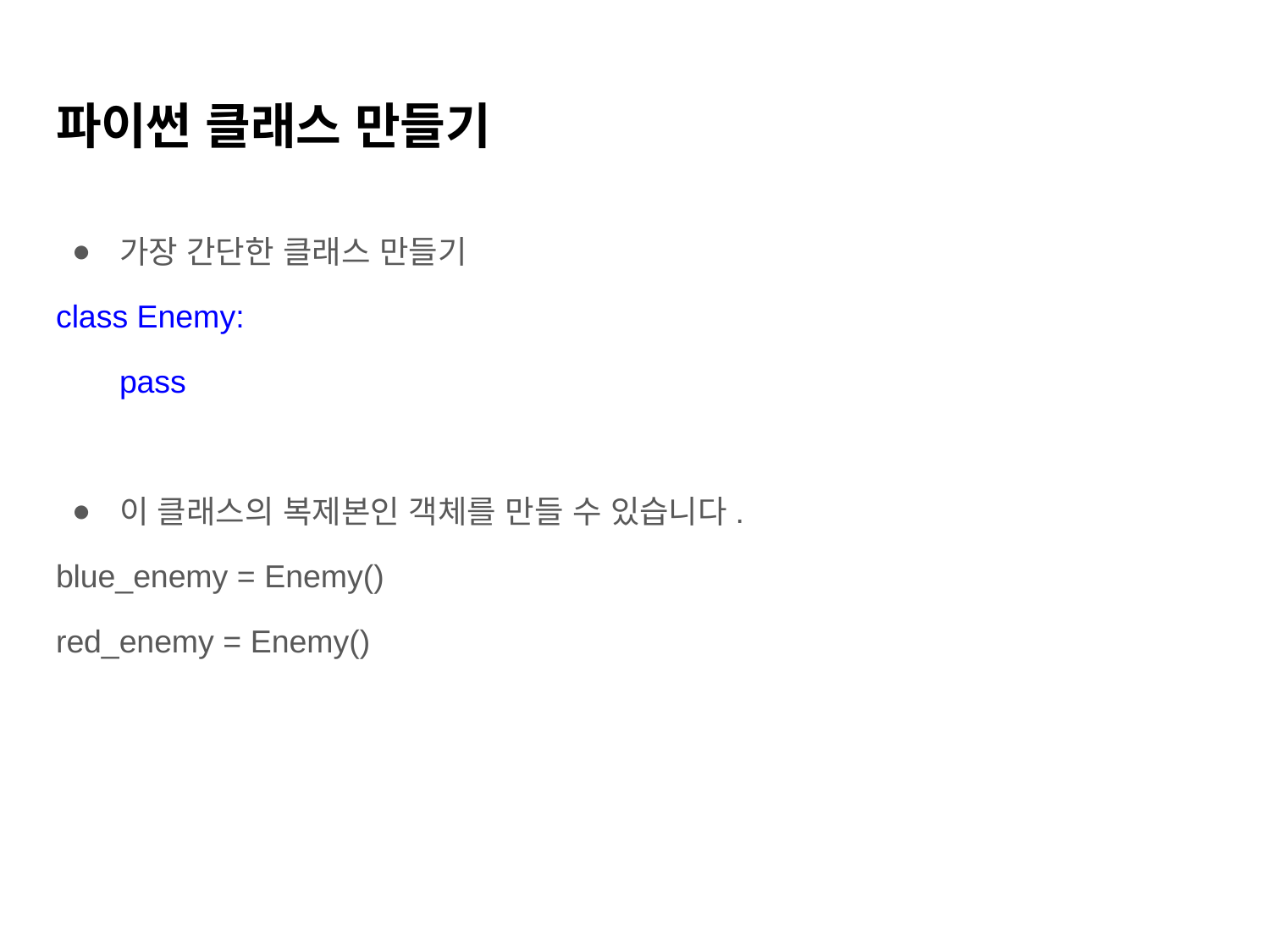

# 파이썬 클래스 만들기
가장 간단한 클래스 만들기
class Enemy:
pass

이 클래스의 복제본인 객체를 만들 수 있습니다.
blue_enemy = Enemy()
red_enemy = Enemy()